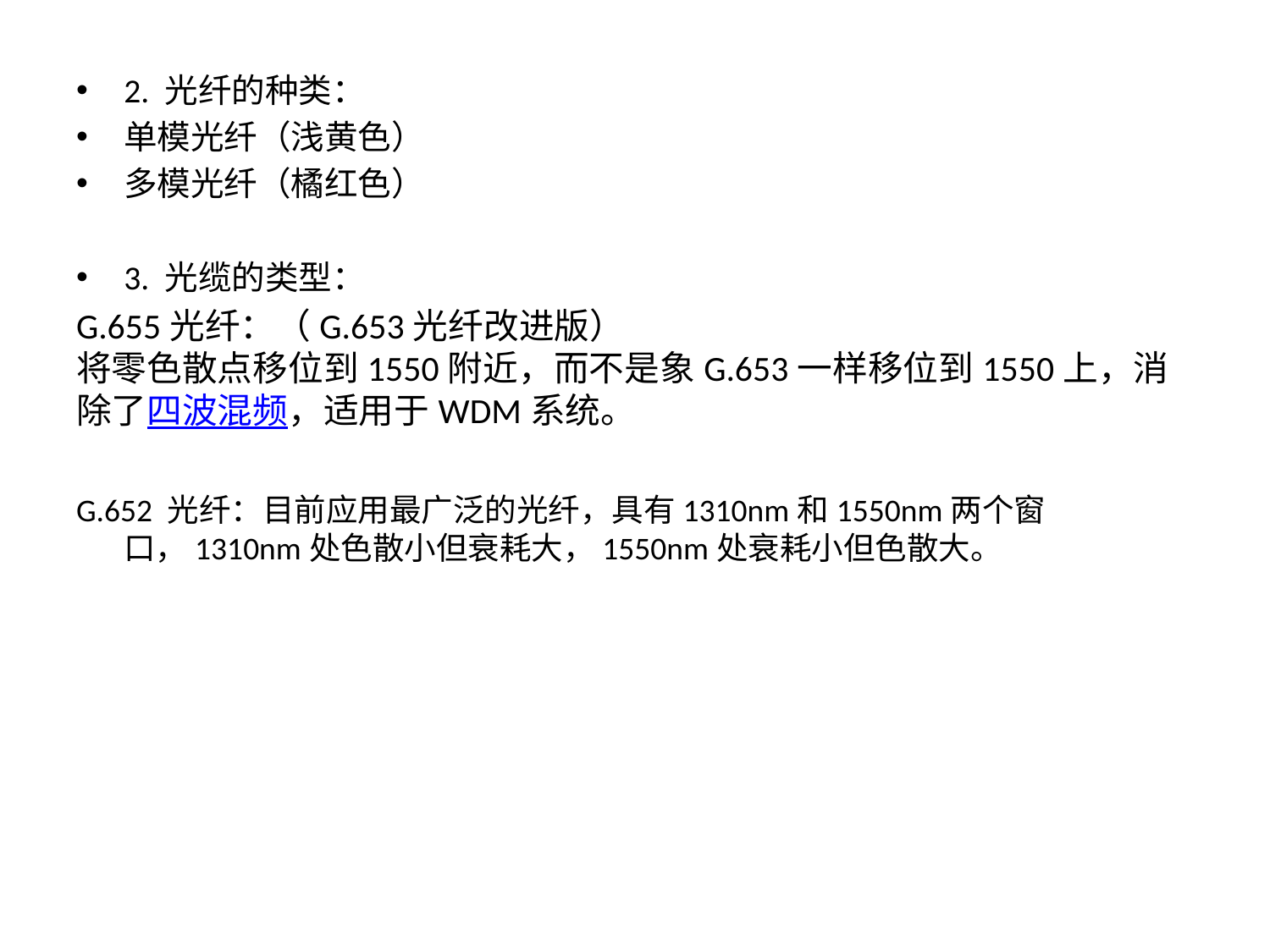

2. 光纤的种类：
单模光纤（浅黄色）
多模光纤（橘红色）

3. 光缆的类型：
G.655光纤：（G.653光纤改进版）
将零色散点移位到1550附近，而不是象G.653一样移位到1550上，消除了四波混频，适用于WDM系统。

G.652 光纤：目前应用最广泛的光纤，具有1310nm和1550nm两个窗口，1310nm处色散小但衰耗大，1550nm处衰耗小但色散大。